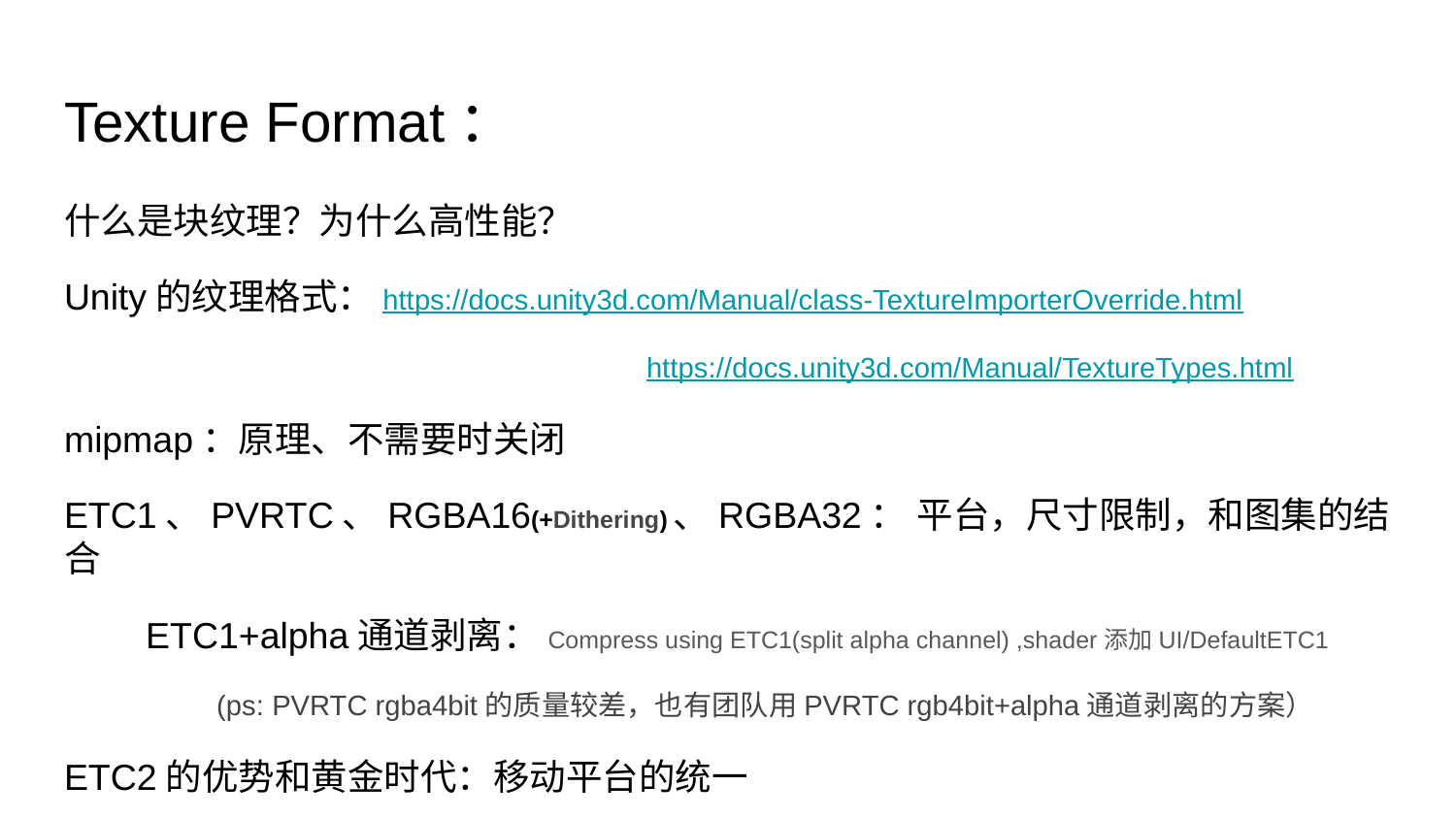

# Texture Format：
什么是块纹理？为什么高性能？
Unity的纹理格式：https://docs.unity3d.com/Manual/class-TextureImporterOverride.html
  				https://docs.unity3d.com/Manual/TextureTypes.html
mipmap：原理、不需要时关闭
ETC1、PVRTC、RGBA16(+Dithering)、RGBA32： 平台，尺寸限制，和图集的结合
        ETC1+alpha通道剥离：Compress using ETC1(split alpha channel) ,shader添加UI/DefaultETC1
	 (ps: PVRTC rgba4bit的质量较差，也有团队用PVRTC rgb4bit+alpha通道剥离的方案）
ETC2的优势和黄金时代：移动平台的统一